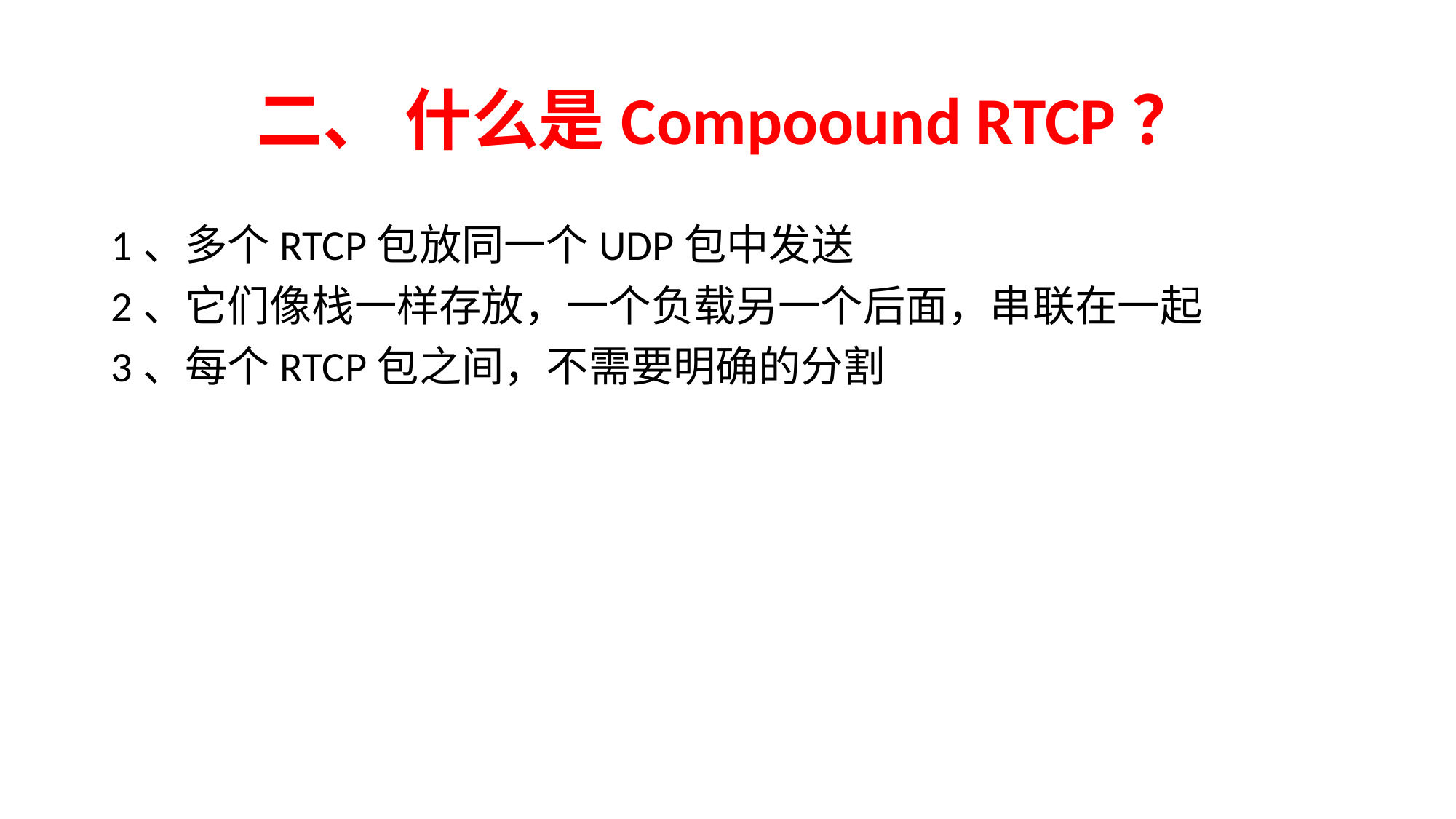

# 二、 什么是Compoound RTCP？
1、多个RTCP包放同一个UDP包中发送
2、它们像栈一样存放，一个负载另一个后面，串联在一起
3、每个RTCP包之间，不需要明确的分割